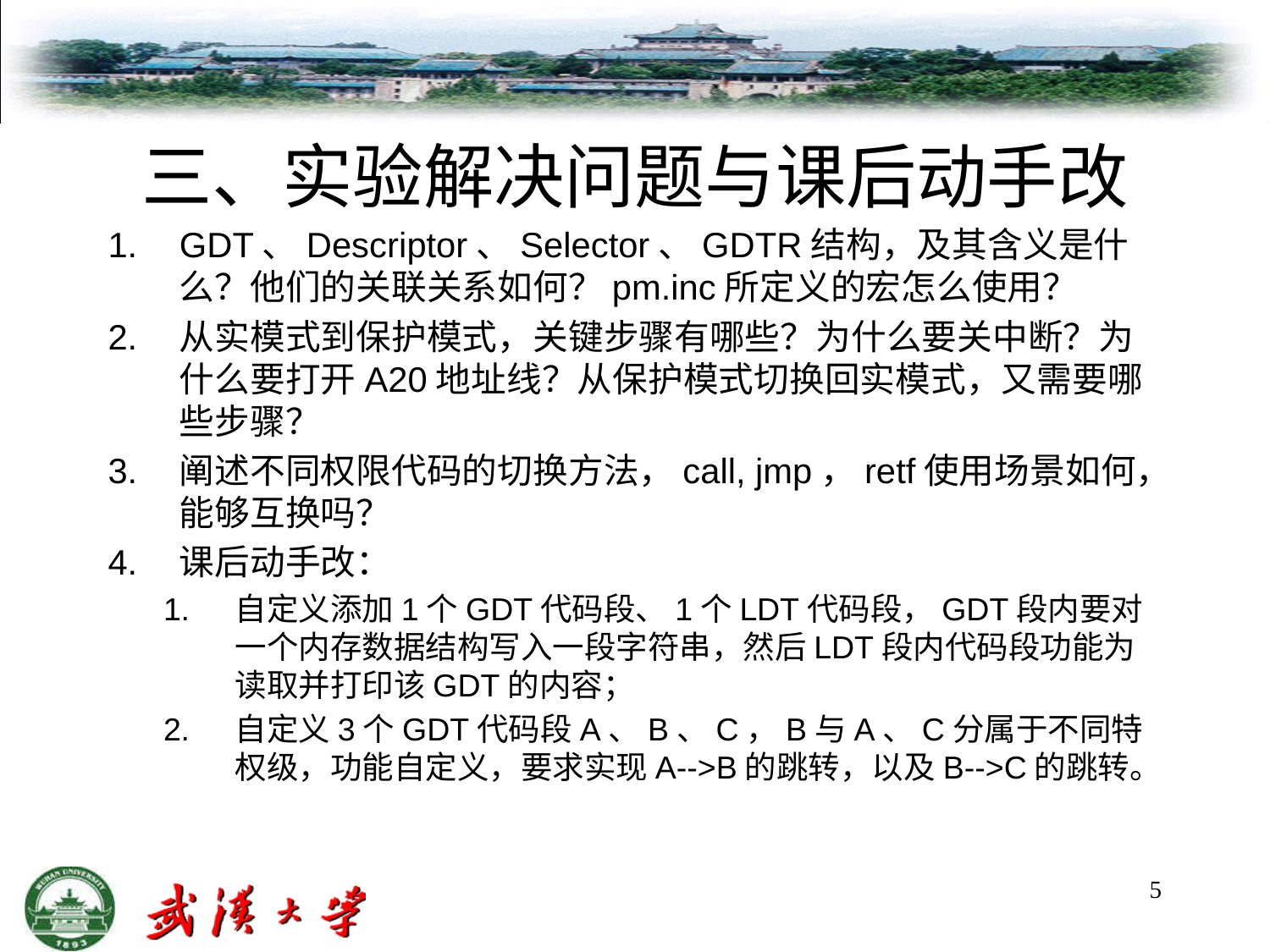

# 三、实验解决问题与课后动手改
GDT、Descriptor、Selector、GDTR结构，及其含义是什么？他们的关联关系如何？pm.inc所定义的宏怎么使用？
从实模式到保护模式，关键步骤有哪些？为什么要关中断？为什么要打开A20地址线？从保护模式切换回实模式，又需要哪些步骤？
阐述不同权限代码的切换方法，call, jmp，retf使用场景如何，能够互换吗？
课后动手改：
自定义添加1个GDT代码段、1个LDT代码段，GDT段内要对一个内存数据结构写入一段字符串，然后LDT段内代码段功能为读取并打印该GDT的内容；
自定义3个GDT代码段A、B、C，B与A、C分属于不同特权级，功能自定义，要求实现A-->B的跳转，以及B-->C的跳转。
5